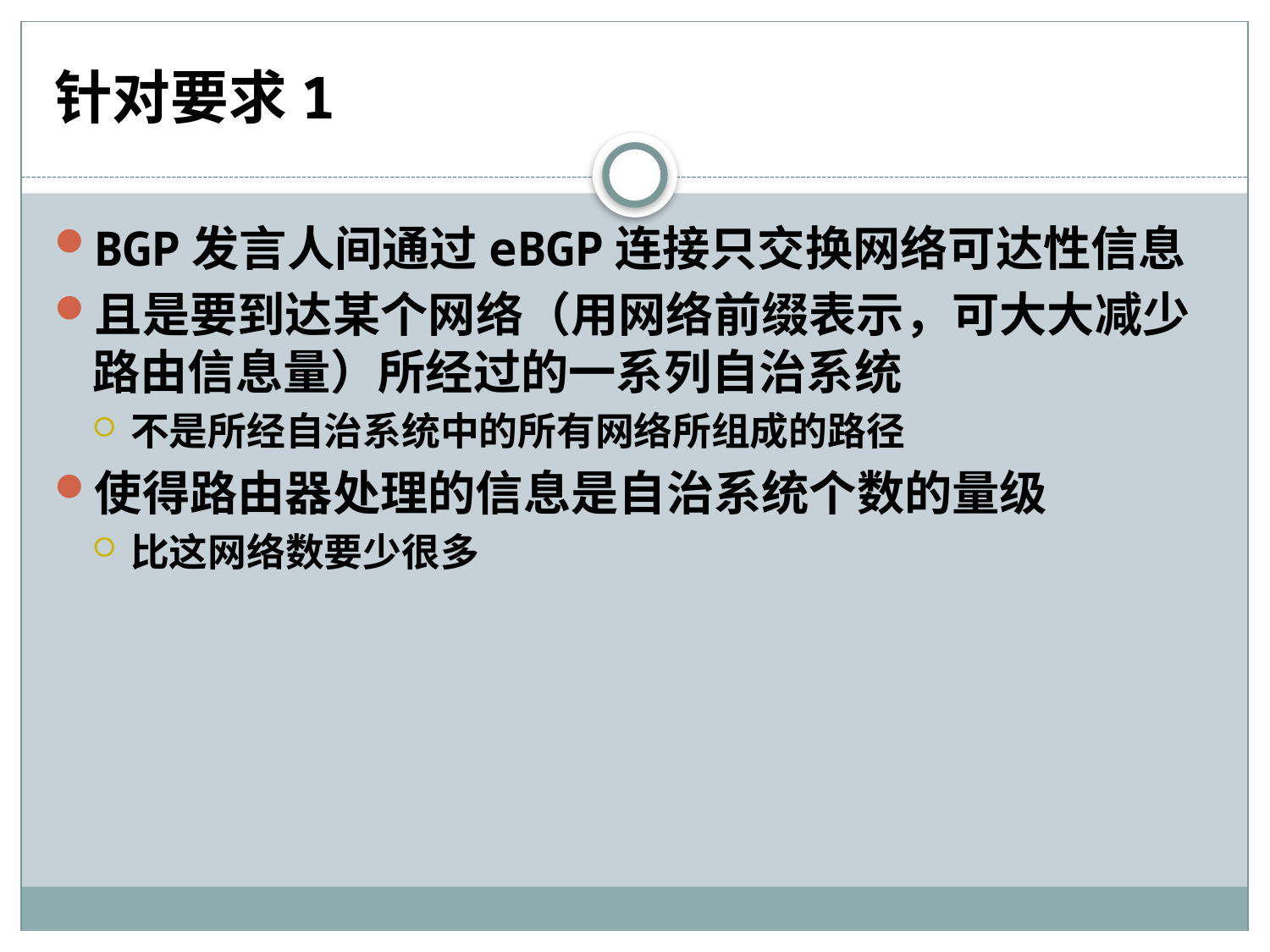

# 针对要求1
BGP发言人间通过eBGP连接只交换网络可达性信息
且是要到达某个网络（用网络前缀表示，可大大减少路由信息量）所经过的一系列自治系统
不是所经自治系统中的所有网络所组成的路径
使得路由器处理的信息是自治系统个数的量级
比这网络数要少很多